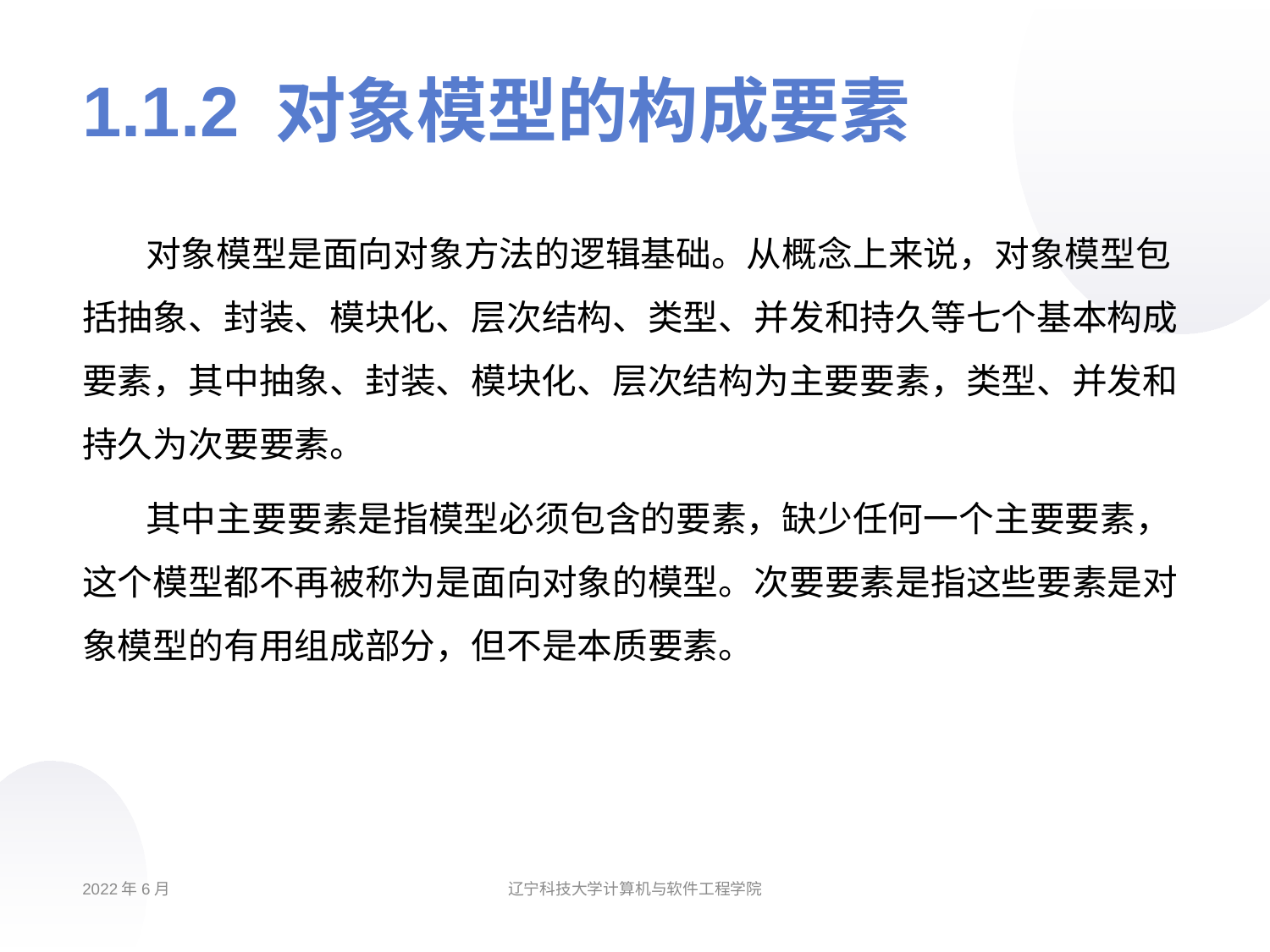

# 1.1.2 对象模型的构成要素
对象模型是面向对象方法的逻辑基础。从概念上来说，对象模型包括抽象、封装、模块化、层次结构、类型、并发和持久等七个基本构成要素，其中抽象、封装、模块化、层次结构为主要要素，类型、并发和持久为次要要素。
其中主要要素是指模型必须包含的要素，缺少任何一个主要要素，这个模型都不再被称为是面向对象的模型。次要要素是指这些要素是对象模型的有用组成部分，但不是本质要素。

2022年6月
辽宁科技大学计算机与软件工程学院
25